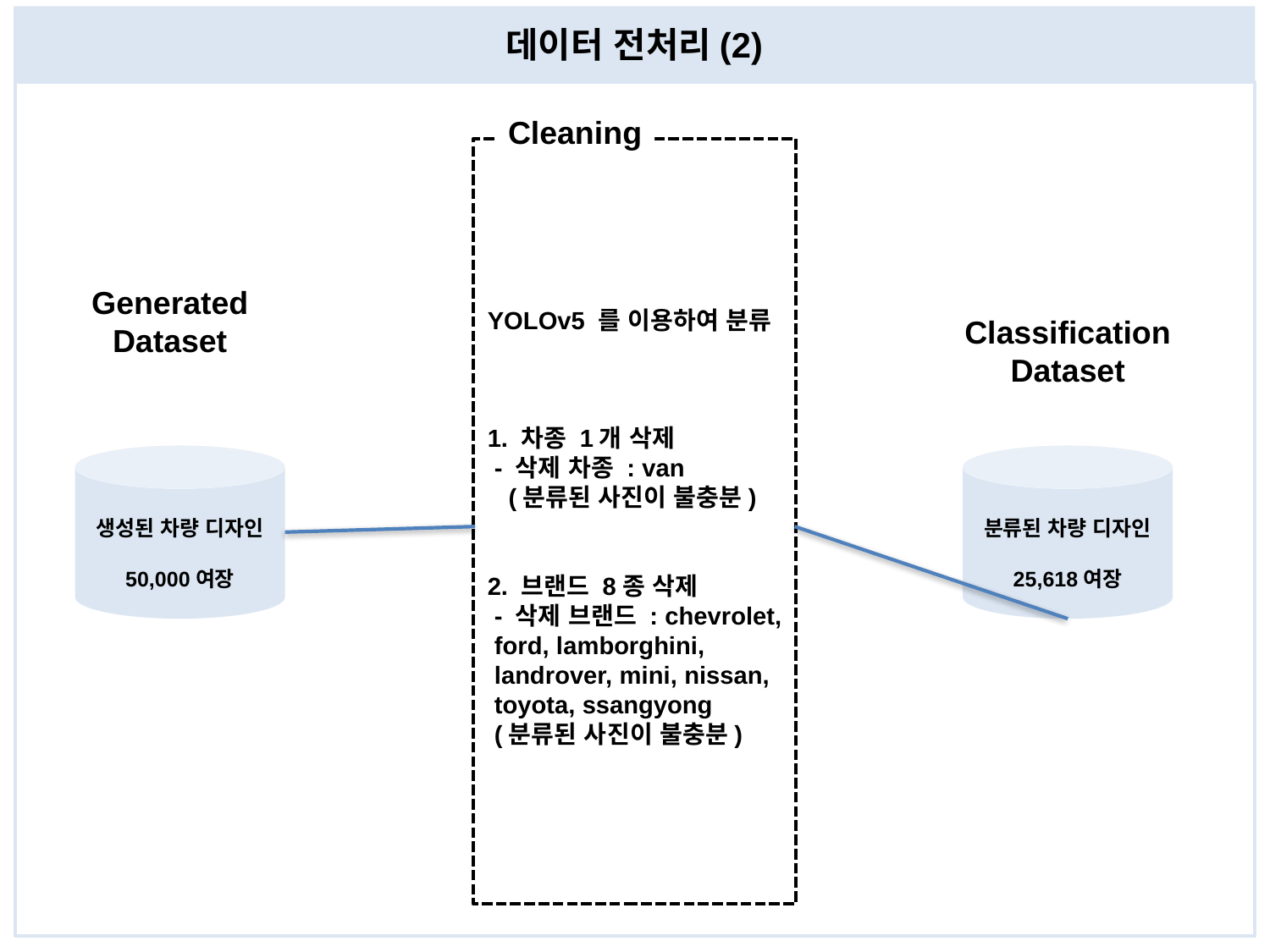

데이터 전처리(2)

Cleaning

YOLOv5 를 이용하여 분류

1. 차종 1개 삭제
 - 삭제 차종 : van
   (분류된 사진이 불충분)

2. 브랜드 8종 삭제
 - 삭제 브랜드 : chevrolet,
 ford, lamborghini,
 landrover, mini, nissan,
 toyota, ssangyong
 (분류된 사진이 불충분)

Generated
Dataset
Classification
Dataset
생성된 차량 디자인

50,000여장
분류된 차량 디자인

25,618여장